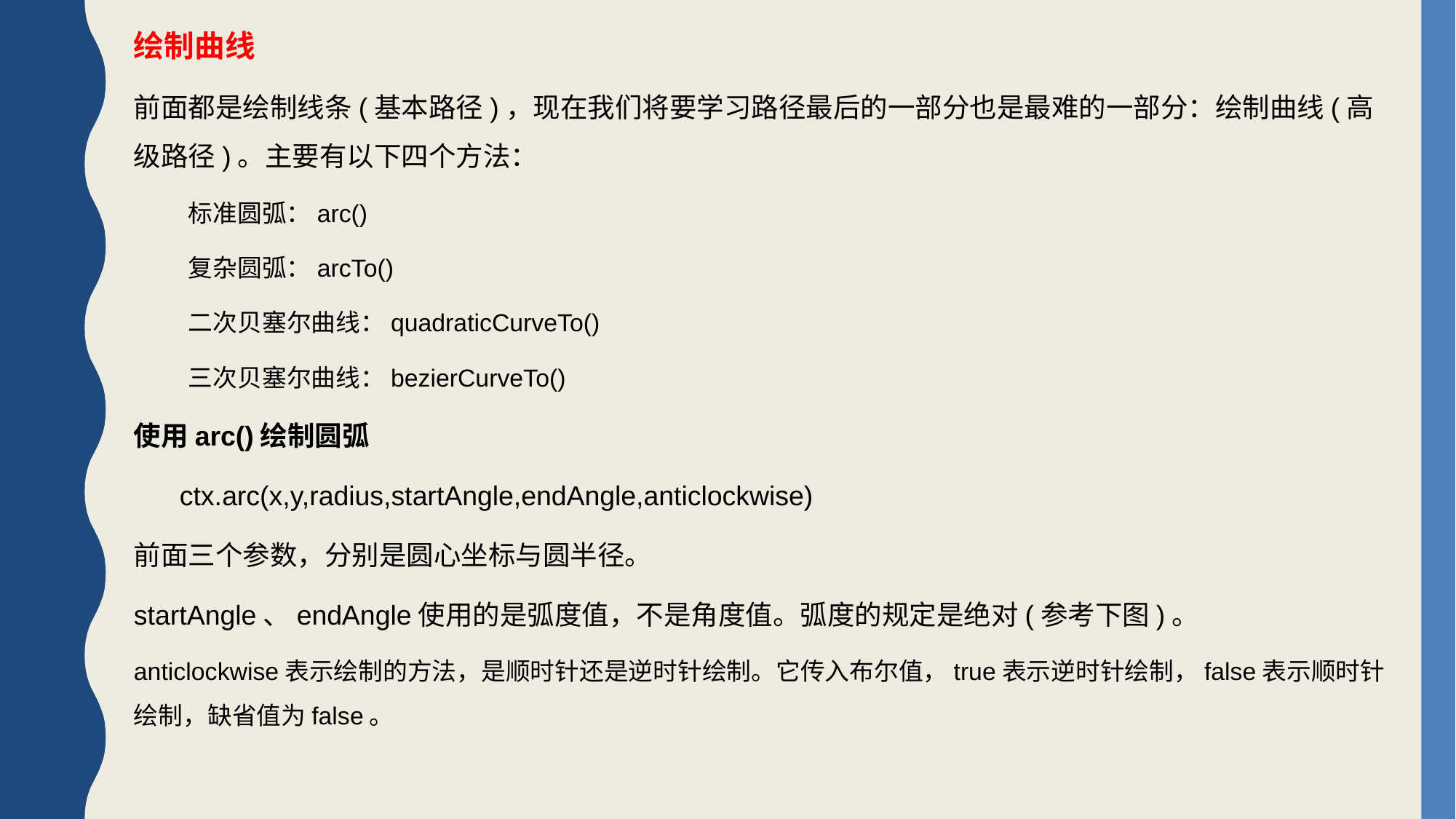

绘制曲线
前面都是绘制线条(基本路径)，现在我们将要学习路径最后的一部分也是最难的一部分：绘制曲线(高级路径)。主要有以下四个方法：
标准圆弧：arc()
复杂圆弧：arcTo()
二次贝塞尔曲线：quadraticCurveTo()
三次贝塞尔曲线：bezierCurveTo()
使用arc()绘制圆弧
      ctx.arc(x,y,radius,startAngle,endAngle,anticlockwise)
前面三个参数，分别是圆心坐标与圆半径。
startAngle、endAngle使用的是弧度值，不是角度值。弧度的规定是绝对(参考下图)。
anticlockwise表示绘制的方法，是顺时针还是逆时针绘制。它传入布尔值，true表示逆时针绘制，false表示顺时针绘制，缺省值为false。